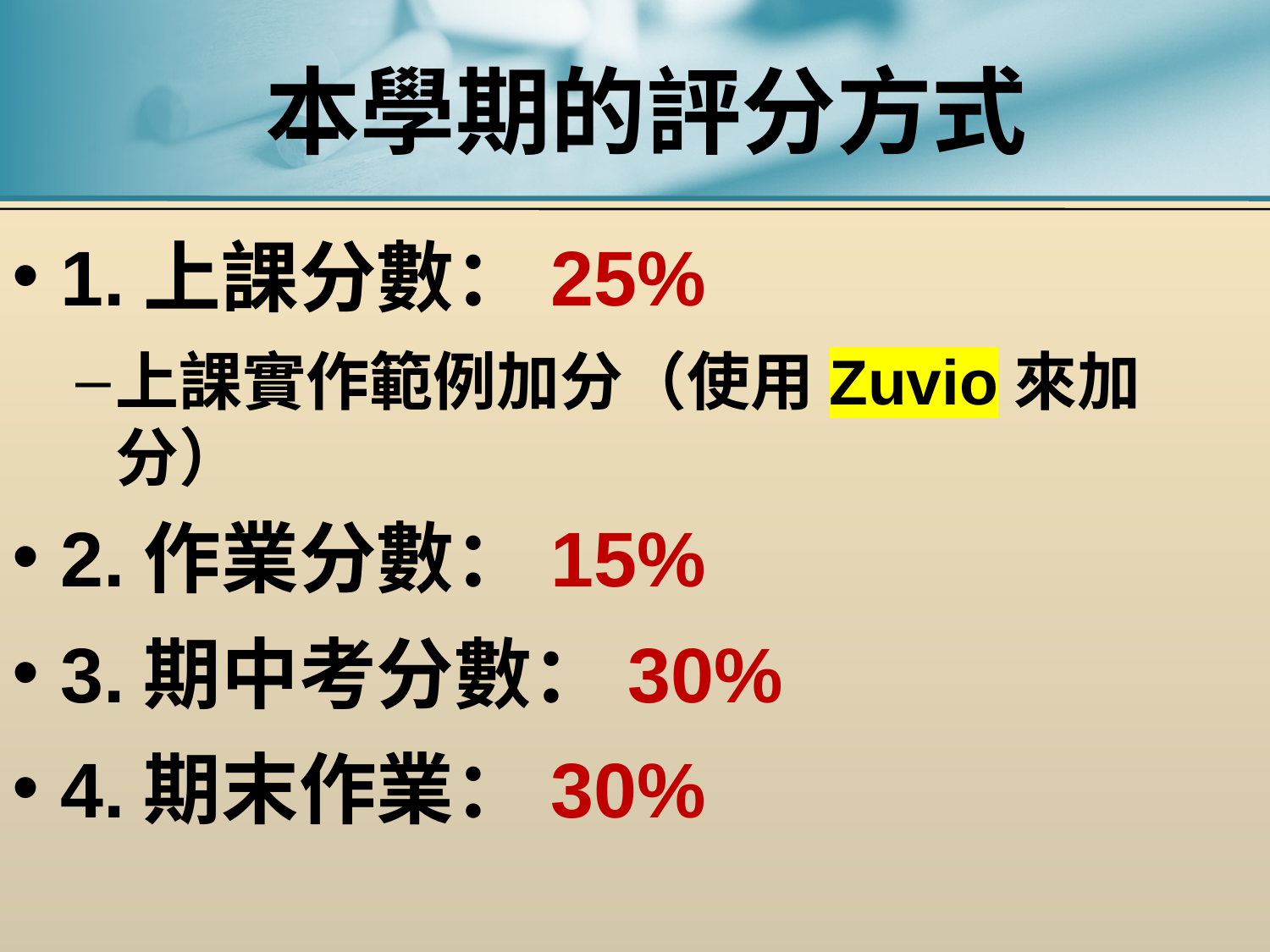

# 本學期的評分方式
1.上課分數：25%
上課實作範例加分（使用Zuvio來加分）
2.作業分數：15%
3.期中考分數：30%
4.期末作業：30%